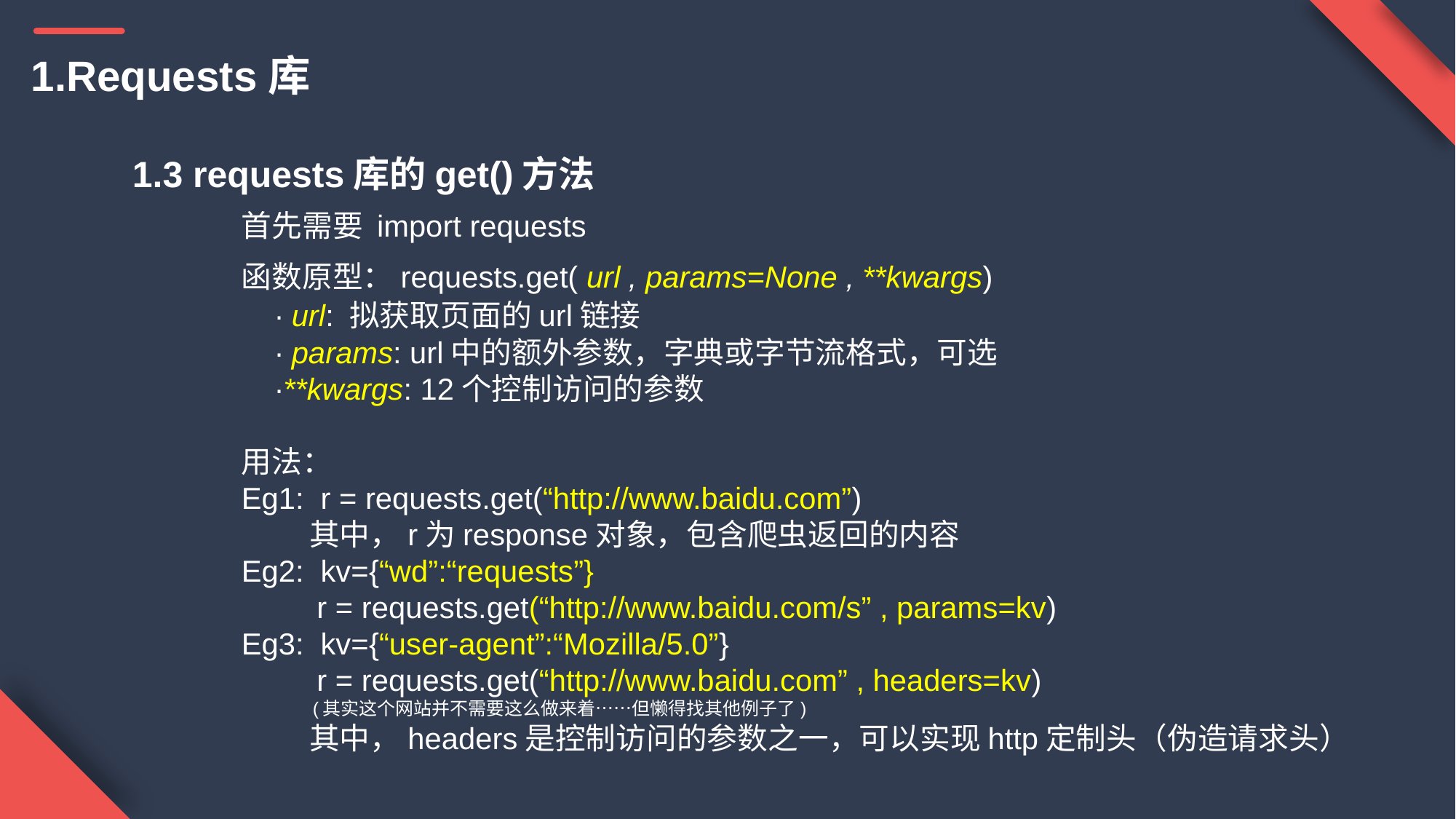

1.Requests库
1.3 requests库的get()方法
	首先需要 import requests
	函数原型：requests.get( url , params=None , **kwargs)
	    ∙ url: 拟获取页面的url链接
	    ∙ params: url中的额外参数，字典或字节流格式，可选
	    ∙**kwargs: 12个控制访问的参数

	用法：
	Eg1:  r = requests.get(“http://www.baidu.com”)
	         其中，r为response对象，包含爬虫返回的内容
	Eg2:  kv={“wd”:“requests”}
	         r = requests.get(“http://www.baidu.com/s” , params=kv)
	Eg3:  kv={“user-agent”:“Mozilla/5.0”}
	         r = requests.get(“http://www.baidu.com” , headers=kv)
	              (其实这个网站并不需要这么做来着……但懒得找其他例子了)
	         其中，headers是控制访问的参数之一，可以实现http定制头（伪造请求头）